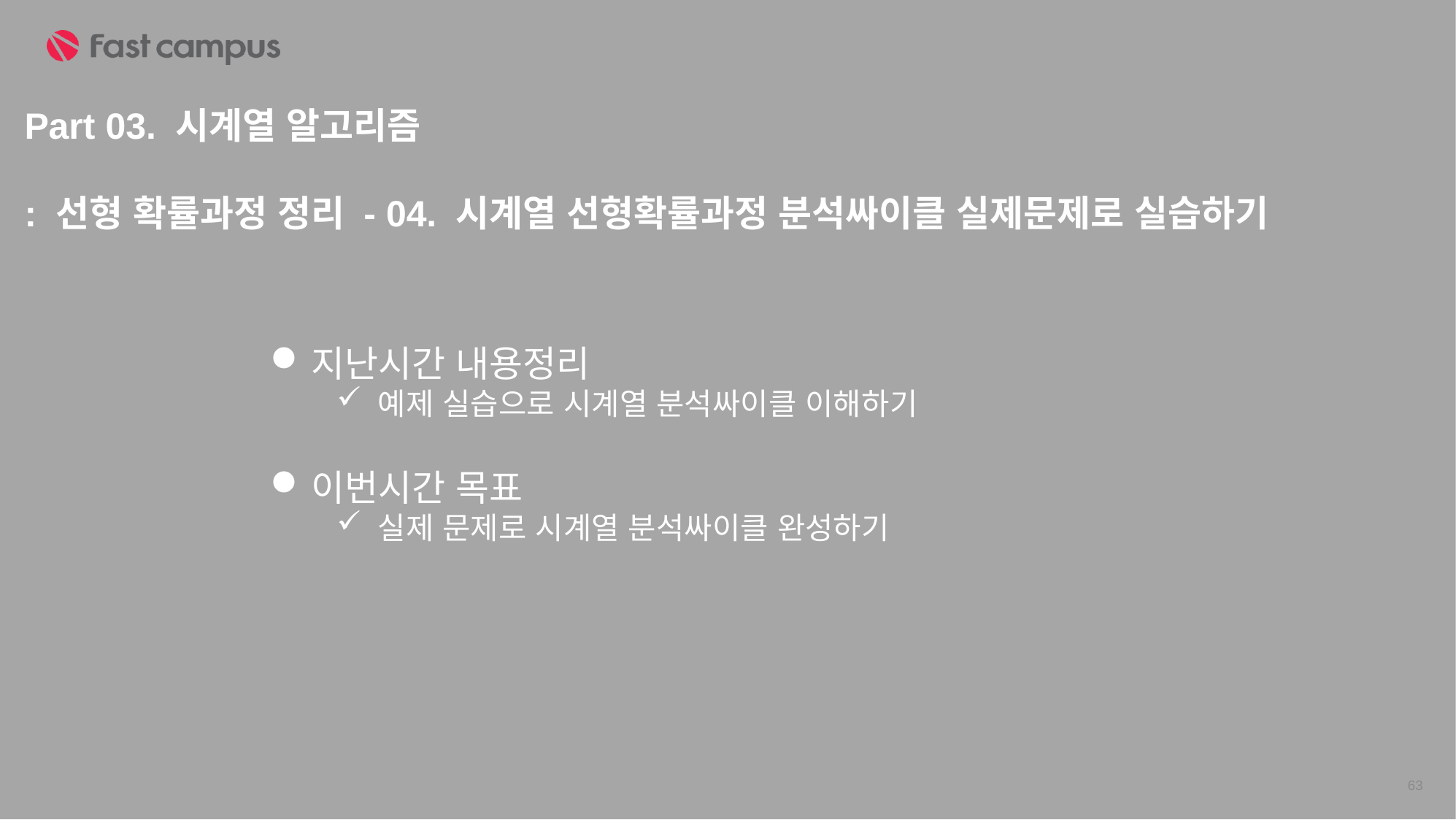

Part 03. 시계열 알고리즘

: 선형 확률과정 정리 - 04. 시계열 선형확률과정 분석싸이클 실제문제로 실습하기
지난시간 내용정리
예제 실습으로 시계열 분석싸이클 이해하기

이번시간 목표
실제 문제로 시계열 분석싸이클 완성하기
63